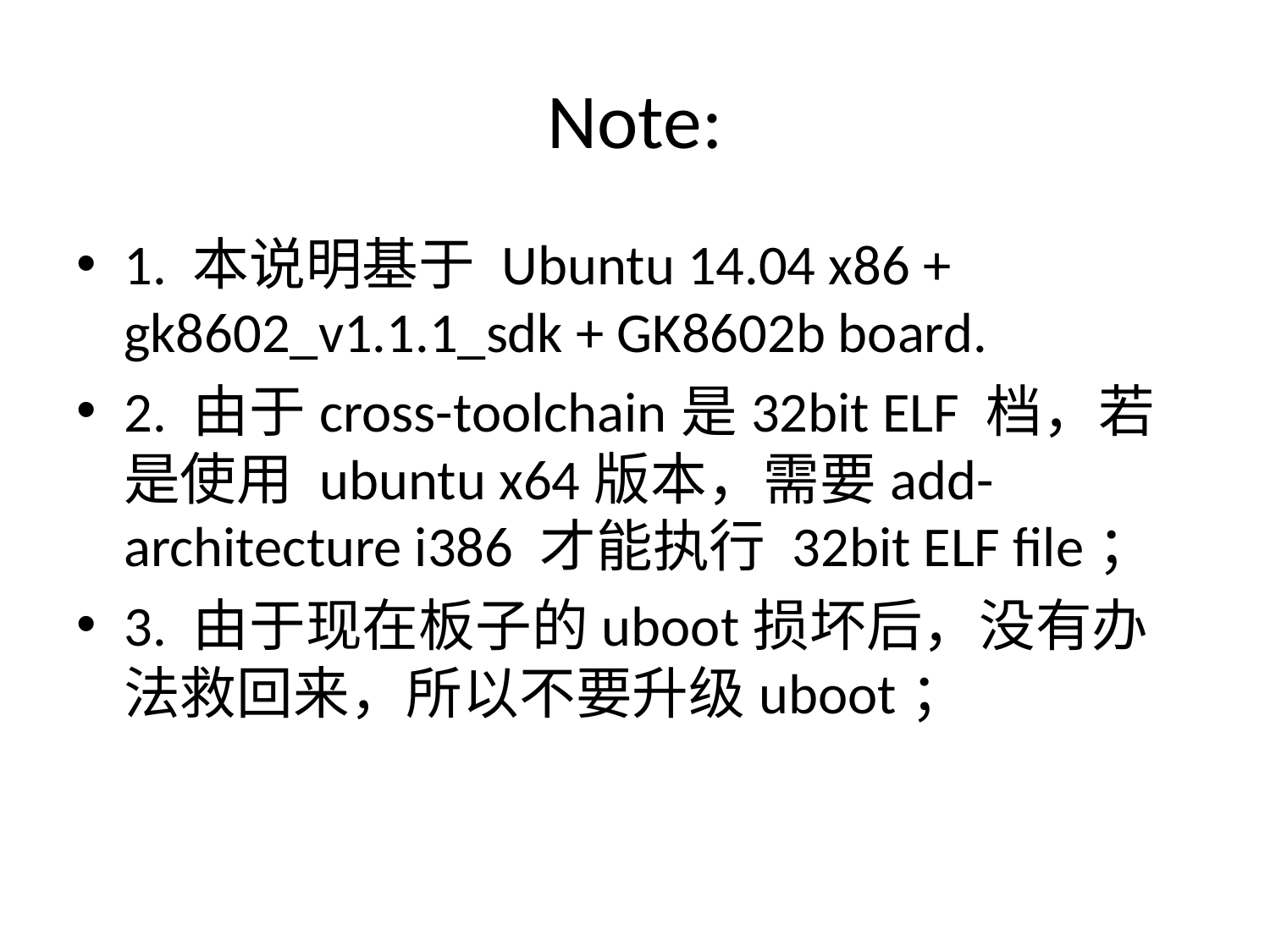

# Note:
1. 本说明基于 Ubuntu 14.04 x86 + gk8602_v1.1.1_sdk + GK8602b board.
2. 由于cross-toolchain是32bit ELF 档，若是使用 ubuntu x64版本，需要add-architecture i386 才能执行 32bit ELF file；
3. 由于现在板子的uboot损坏后，没有办法救回来，所以不要升级uboot；